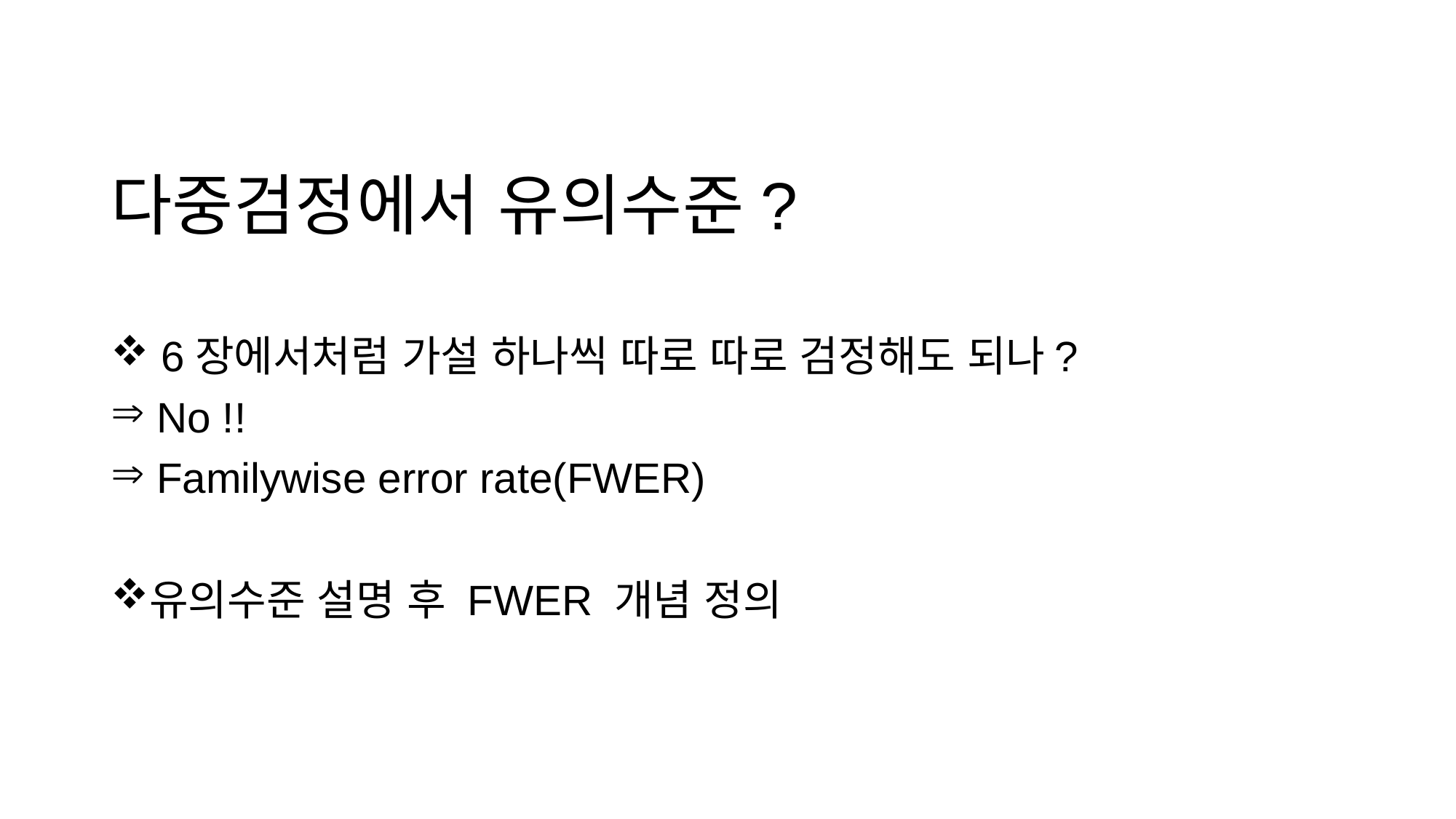

# 다중검정에서 유의수준?
 6장에서처럼 가설 하나씩 따로 따로 검정해도 되나?
 No !!
 Familywise error rate(FWER)

유의수준 설명 후 FWER 개념 정의